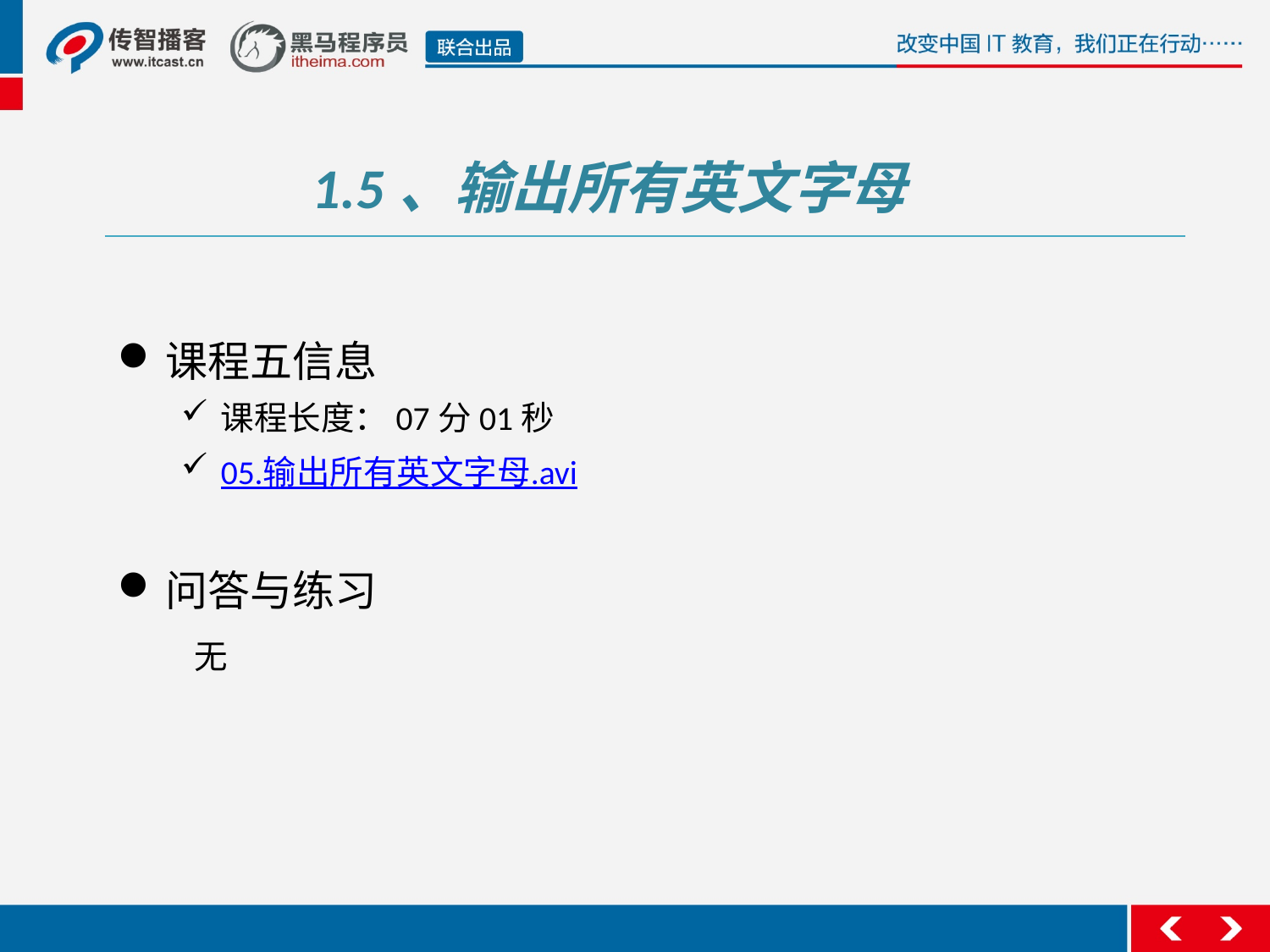

1.5、输出所有英文字母

课程五信息
课程长度：07分01秒
05.输出所有英文字母.avi

问答与练习
       无